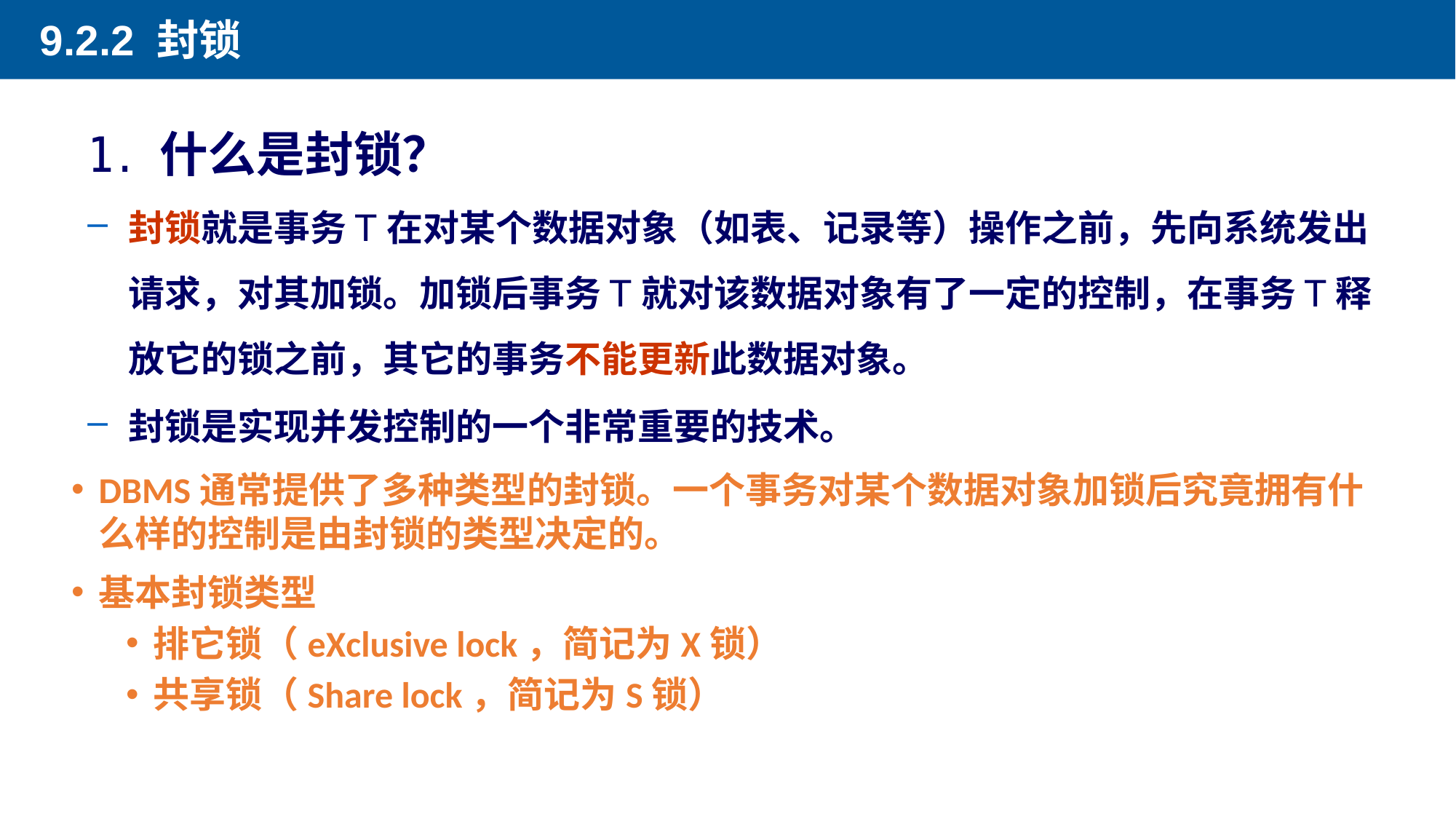

9.2.2 封锁
1. 什么是封锁？
封锁就是事务T在对某个数据对象（如表、记录等）操作之前，先向系统发出请求，对其加锁。加锁后事务T就对该数据对象有了一定的控制，在事务T释放它的锁之前，其它的事务不能更新此数据对象。
封锁是实现并发控制的一个非常重要的技术。

DBMS通常提供了多种类型的封锁。一个事务对某个数据对象加锁后究竟拥有什么样的控制是由封锁的类型决定的。
基本封锁类型
排它锁（eXclusive lock，简记为X锁）
共享锁（Share lock，简记为S锁）